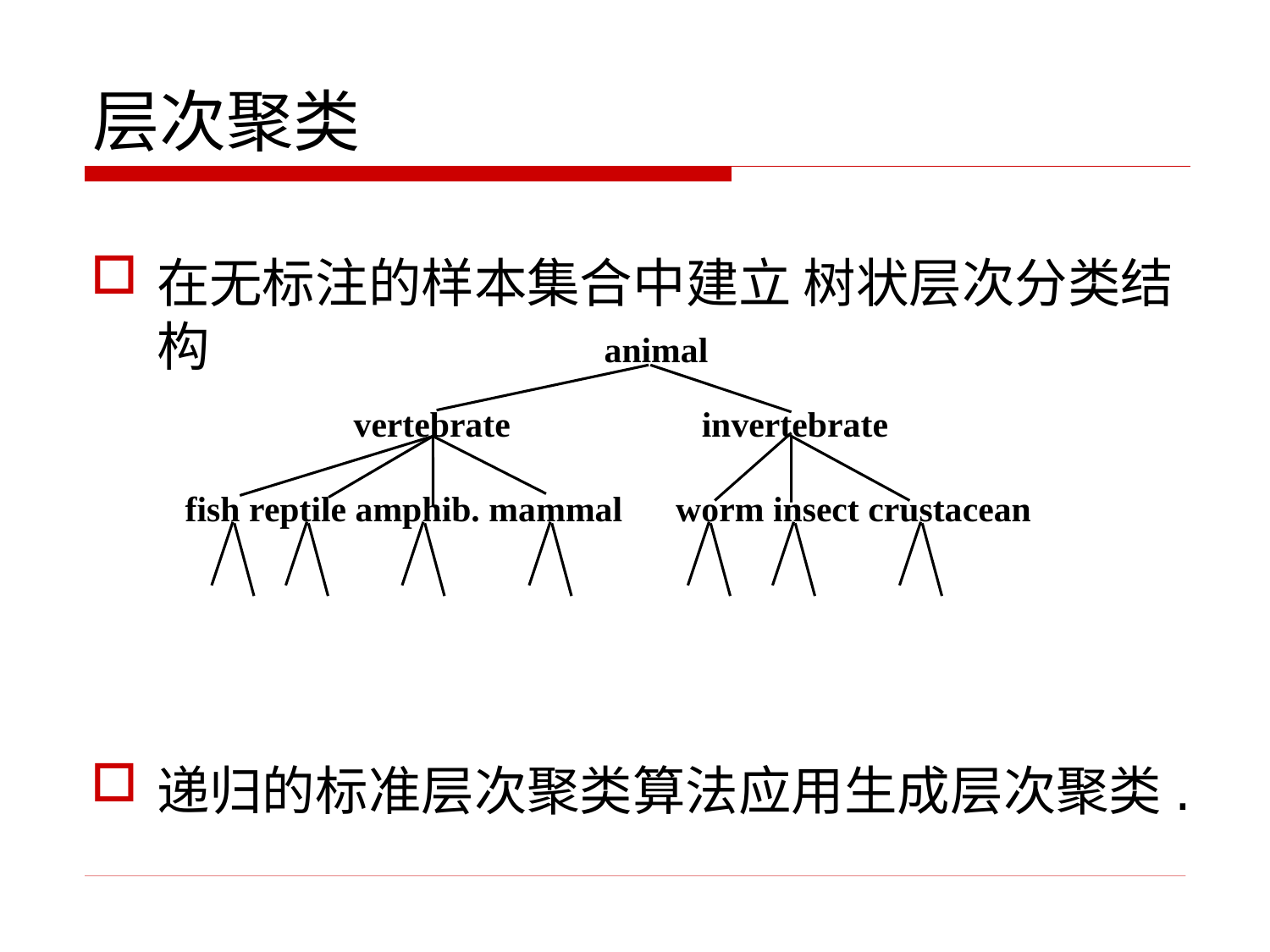

# 层次聚类
在无标注的样本集合中建立 树状层次分类结构

递归的标准层次聚类算法应用生成层次聚类.

animal

vertebrate
invertebrate

fish reptile amphib. mammal      worm insect crustacean